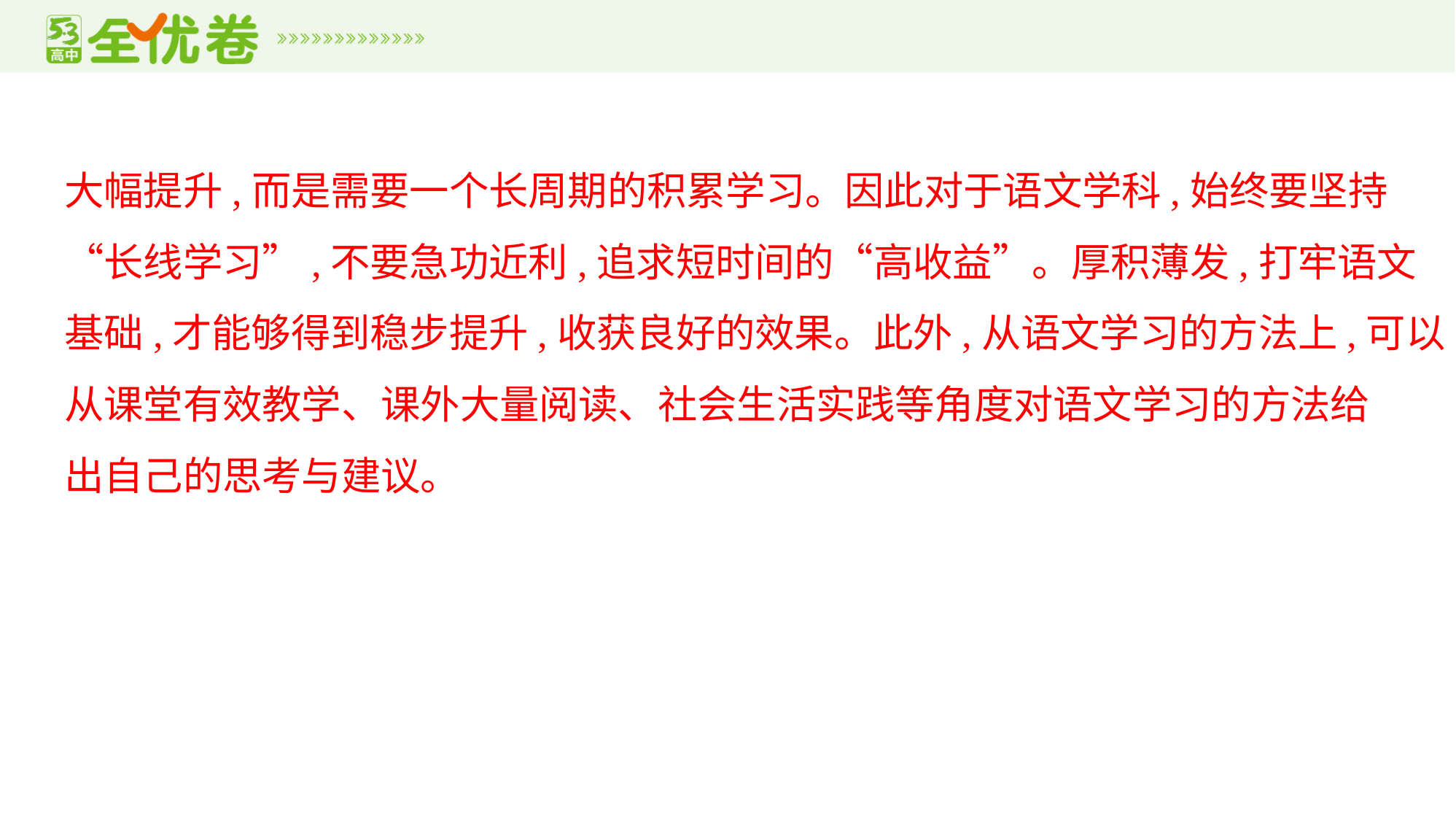

大幅提升,而是需要一个长周期的积累学习。因此对于语文学科,始终要坚持
“长线学习”,不要急功近利,追求短时间的“高收益”。厚积薄发,打牢语文
基础,才能够得到稳步提升,收获良好的效果。此外,从语文学习的方法上,可以
从课堂有效教学、课外大量阅读、社会生活实践等角度对语文学习的方法给
出自己的思考与建议。